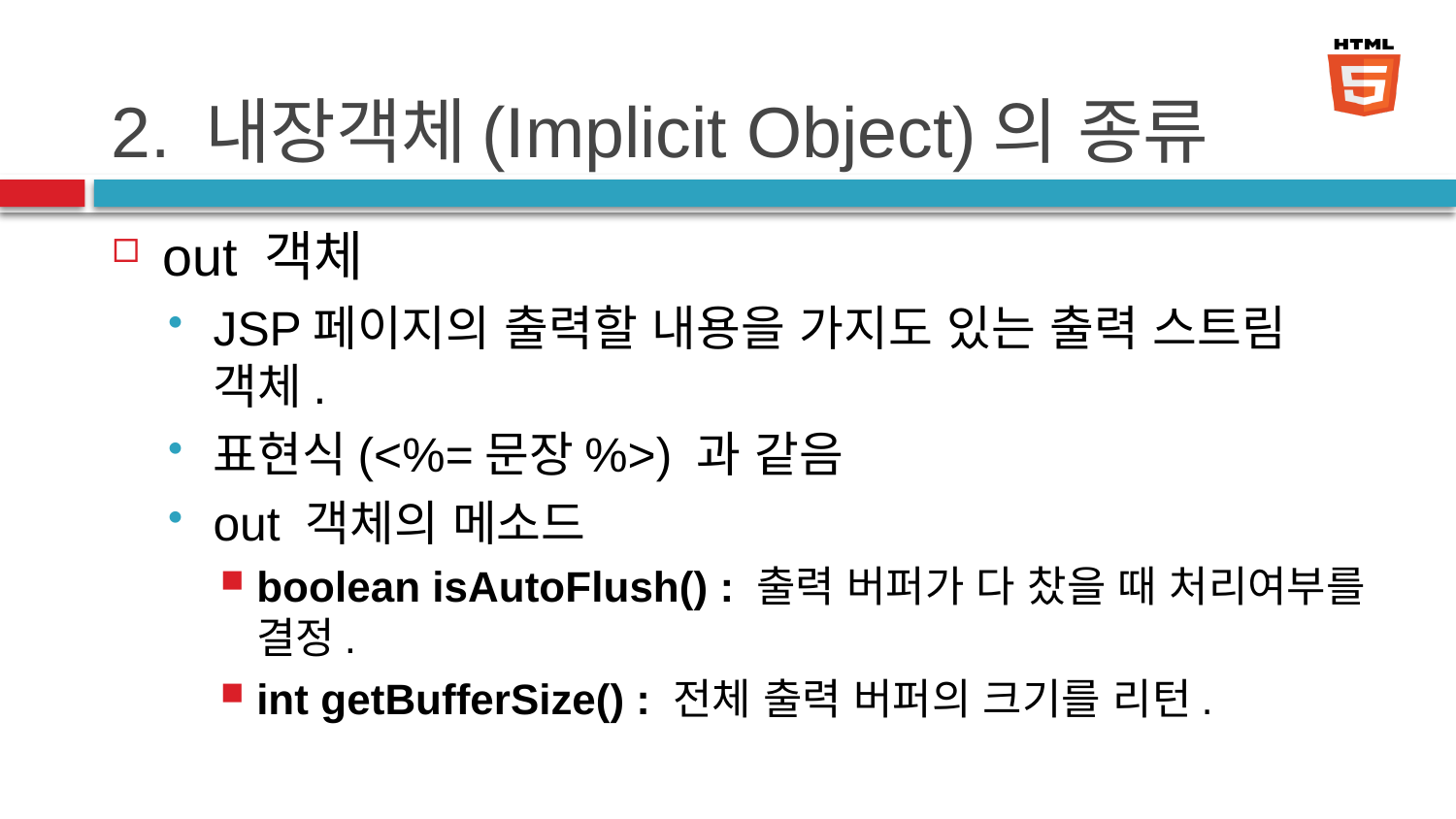

# 2. 내장객체(Implicit Object)의 종류
out 객체
JSP페이지의 출력할 내용을 가지도 있는 출력 스트림 객체.
표현식(<%=문장%>) 과 같음
out 객체의 메소드
boolean isAutoFlush() : 출력 버퍼가 다 찼을 때 처리여부를 결정.
int getBufferSize() : 전체 출력 버퍼의 크기를 리턴.